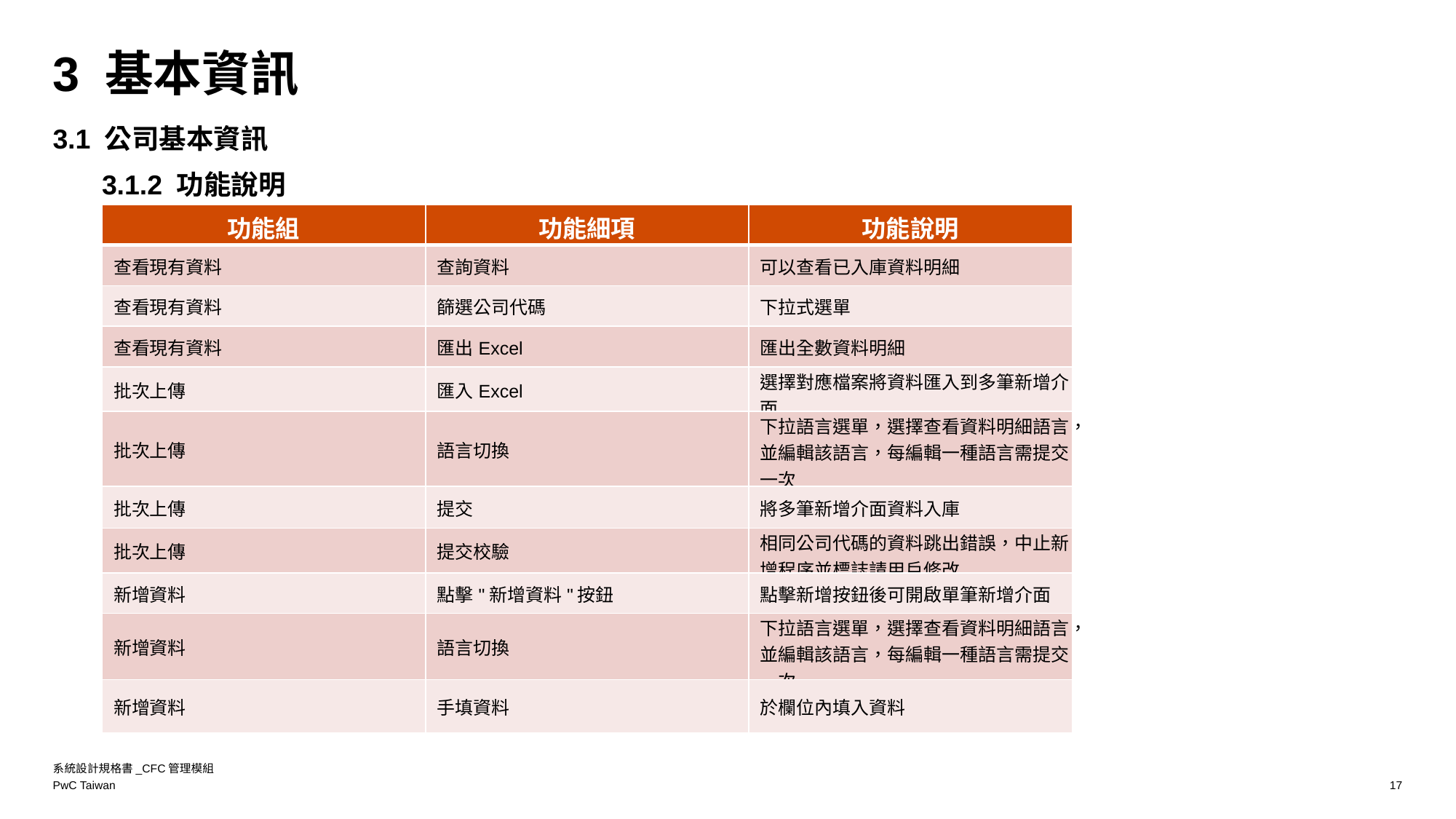

# 3 基本資訊
3.1 公司基本資訊
3.1.2 功能說明
| 功能組 | 功能細項 | 功能說明 |
| --- | --- | --- |
| 查看現有資料 | 查詢資料 | 可以查看已入庫資料明細 |
| 查看現有資料 | 篩選公司代碼 | 下拉式選單 |
| 查看現有資料 | 匯出Excel | 匯出全數資料明細 |
| 批次上傳 | 匯入Excel | 選擇對應檔案將資料匯入到多筆新增介面 |
| 批次上傳 | 語言切換 | 下拉語言選單，選擇查看資料明細語言，並編輯該語言，每編輯一種語言需提交一次 |
| 批次上傳 | 提交 | 將多筆新增介面資料入庫 |
| 批次上傳 | 提交校驗 | 相同公司代碼的資料跳出錯誤，中止新增程序並標誌請用戶修改 |
| 新增資料 | 點擊"新增資料"按鈕 | 點擊新增按鈕後可開啟單筆新增介面 |
| 新增資料 | 語言切換 | 下拉語言選單，選擇查看資料明細語言，並編輯該語言，每編輯一種語言需提交一次 |
| 新增資料 | 手填資料 | 於欄位內填入資料 |
系統設計規格書_CFC管理模組
17